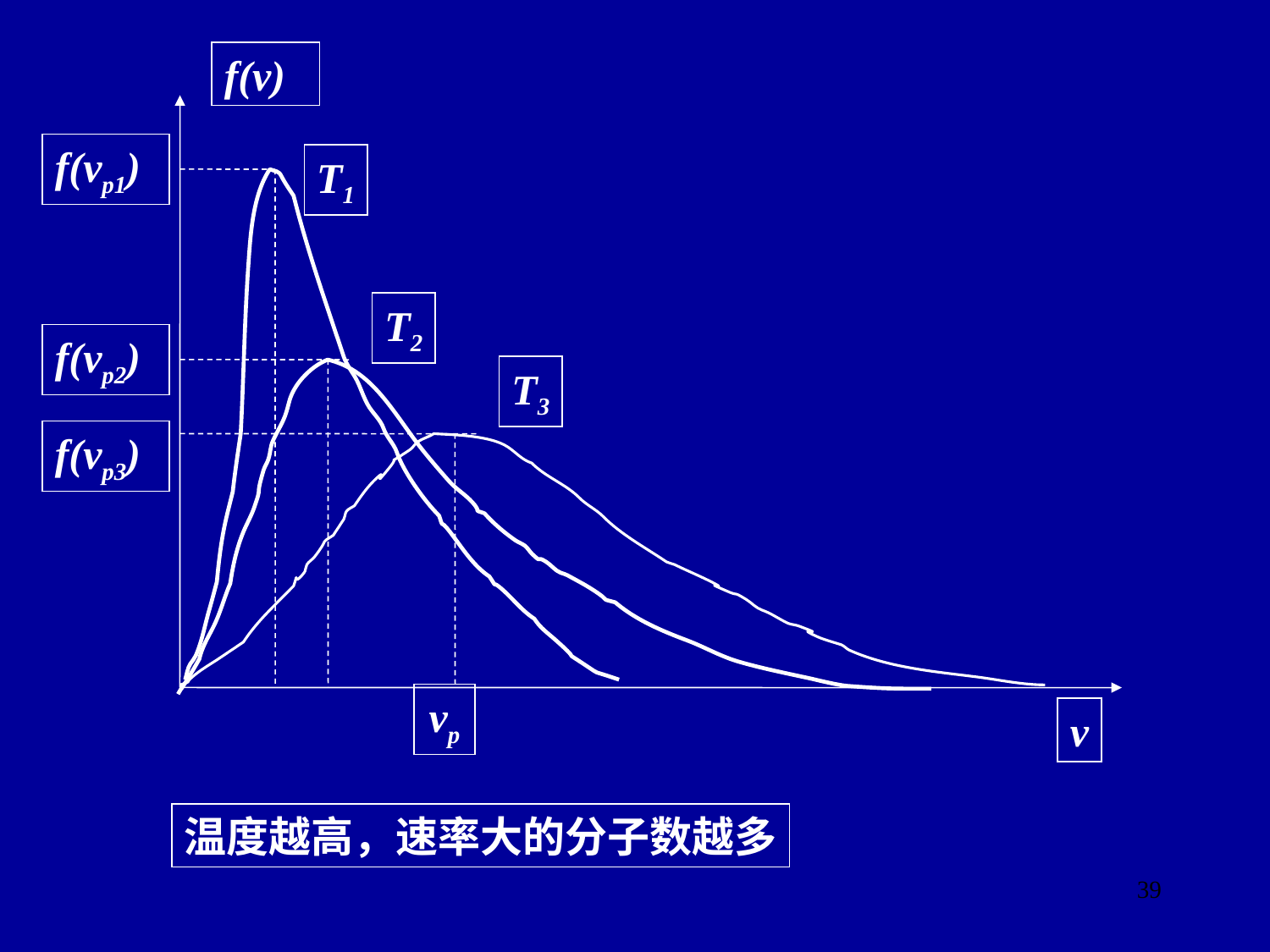

f(v)

f(vp1)
T1

T2
f(vp2)
T3

f(vp3)

vp

v
温度越高，速率大的分子数越多
39